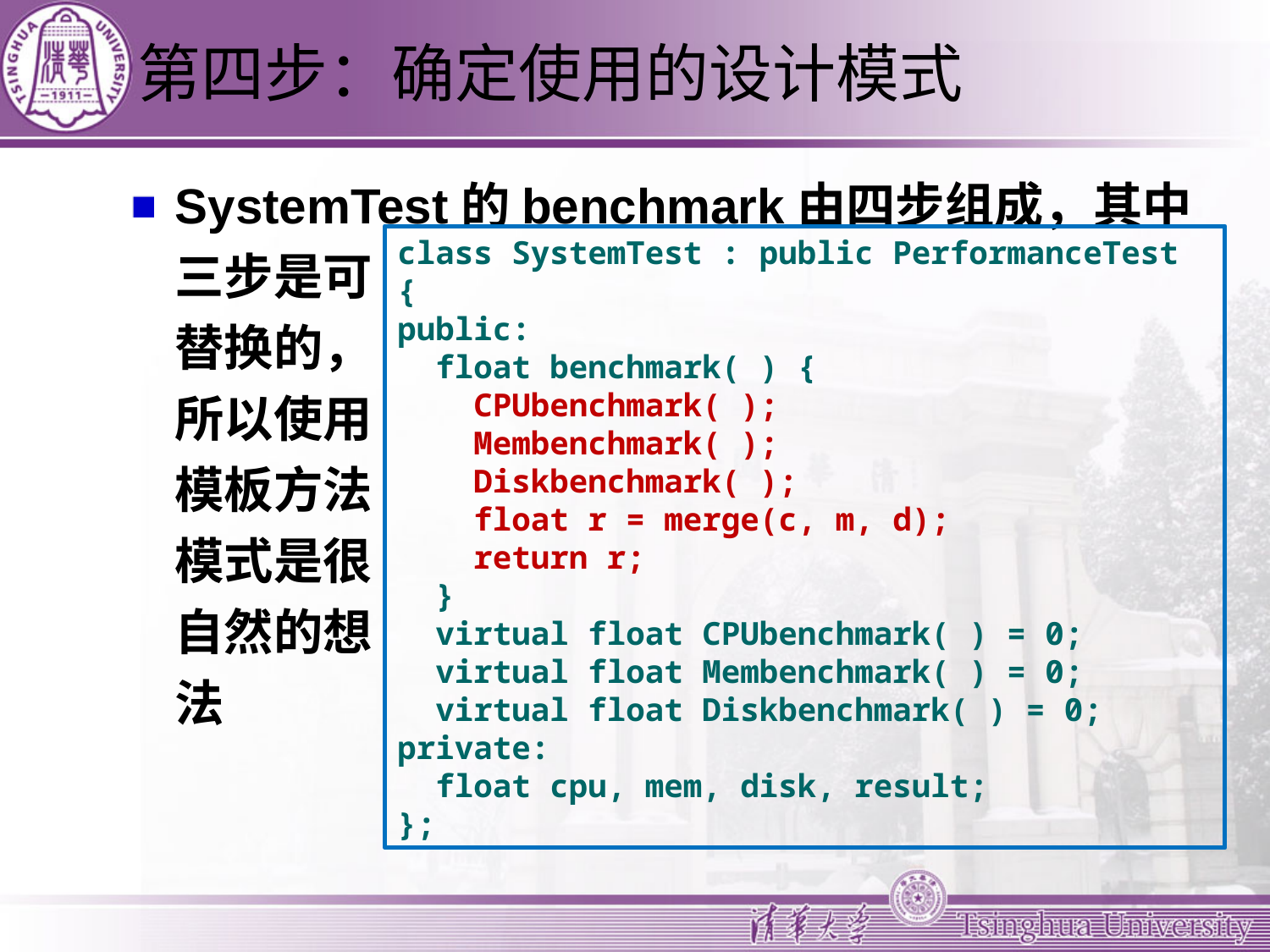

# 第四步：确定使用的设计模式
SystemTest的benchmark由四步组成，其中三步是可
替换的，
所以使用
模板方法
模式是很
自然的想
法
class SystemTest : public PerformanceTest {
public:
  float benchmark( ) {
    CPUbenchmark( );
    Membenchmark( );
    Diskbenchmark( );
    float r = merge(c, m, d);
    return r;
  }
  virtual float CPUbenchmark( ) = 0;
  virtual float Membenchmark( ) = 0;
  virtual float Diskbenchmark( ) = 0;
private:
  float cpu, mem, disk, result;
};